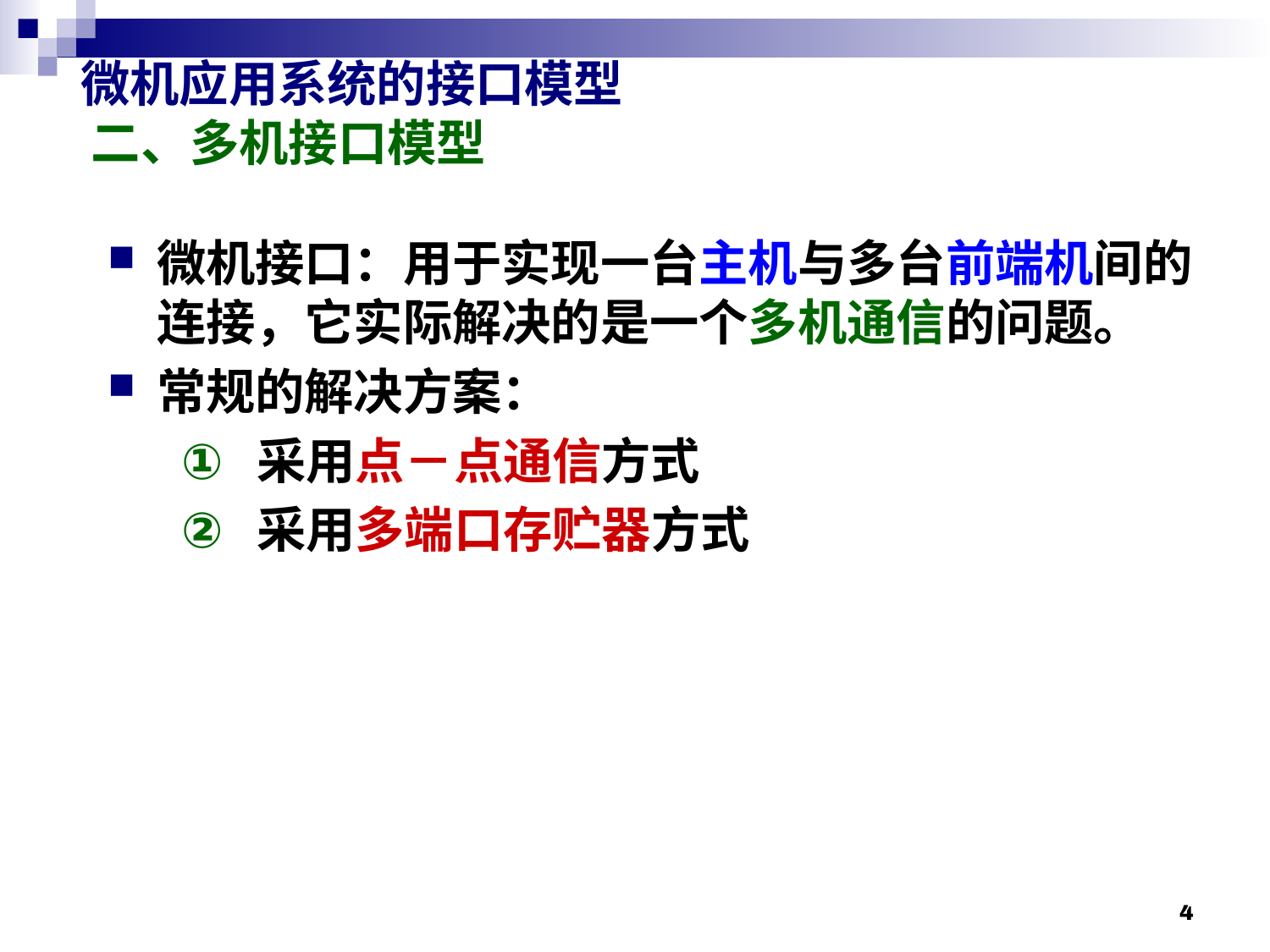

# 微机应用系统的接口模型 二、多机接口模型
微机接口：用于实现一台主机与多台前端机间的连接，它实际解决的是一个多机通信的问题。
常规的解决方案：
采用点－点通信方式
采用多端口存贮器方式
4